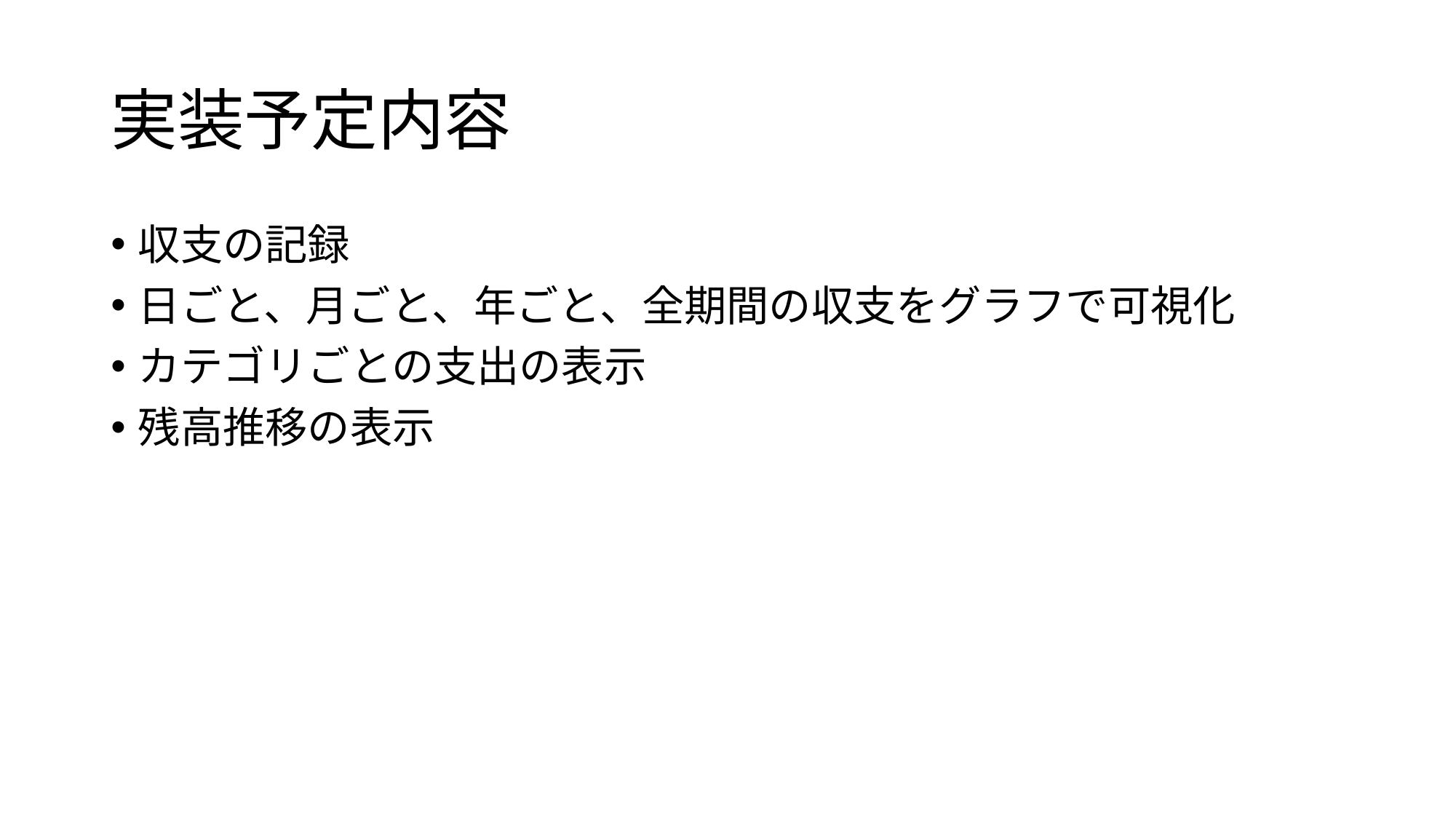

# 実装予定内容
収支の記録
日ごと、月ごと、年ごと、全期間の収支をグラフで可視化
カテゴリごとの支出の表示
残高推移の表示